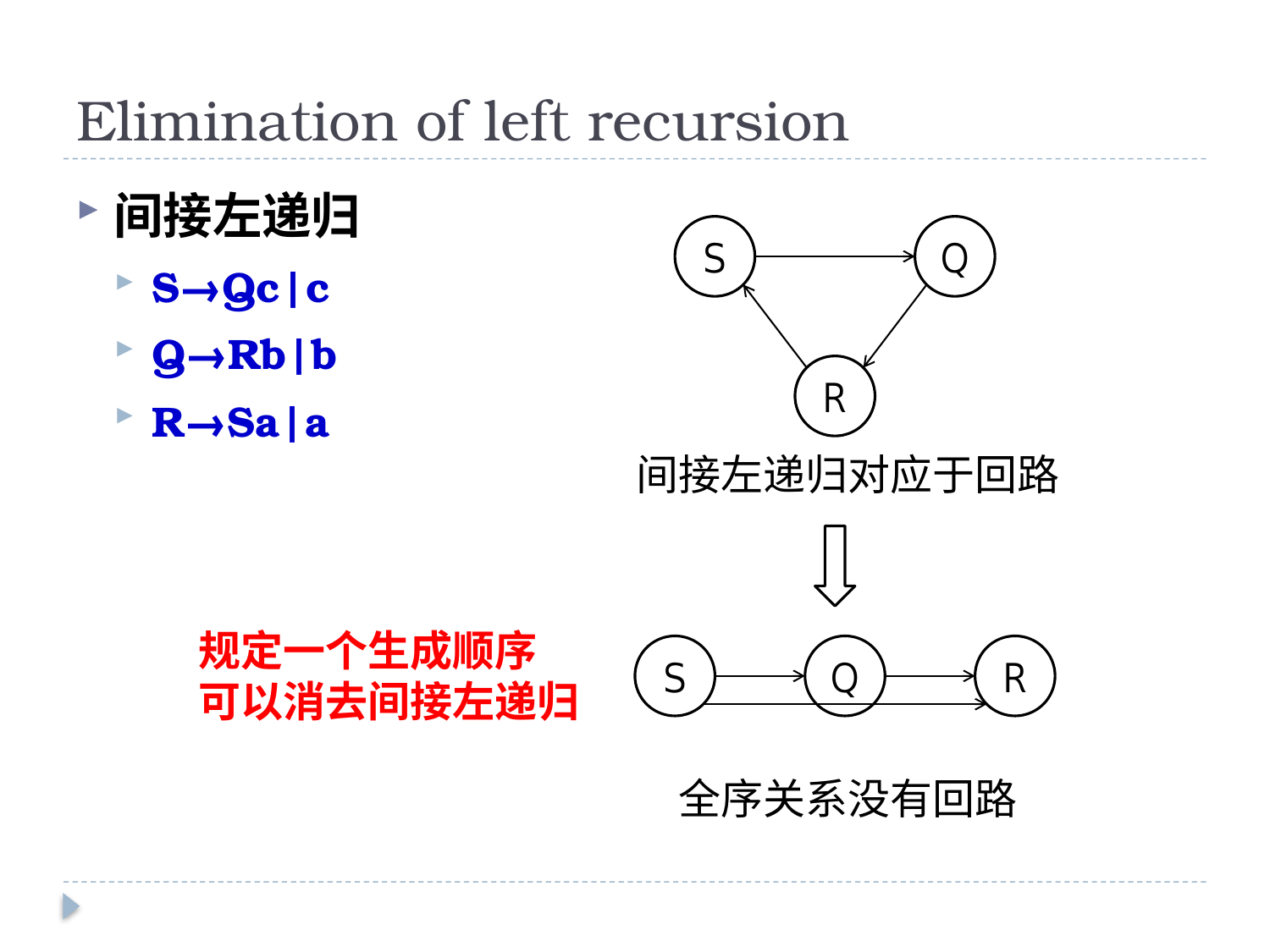

# Elimination of left recursion
间接左递归
S→Qc|c
Q→Rb|b
R→Sa|a

S
Q
R
间接左递归对应于回路

规定一个生成顺序
可以消去间接左递归
S
Q
R
全序关系没有回路
21